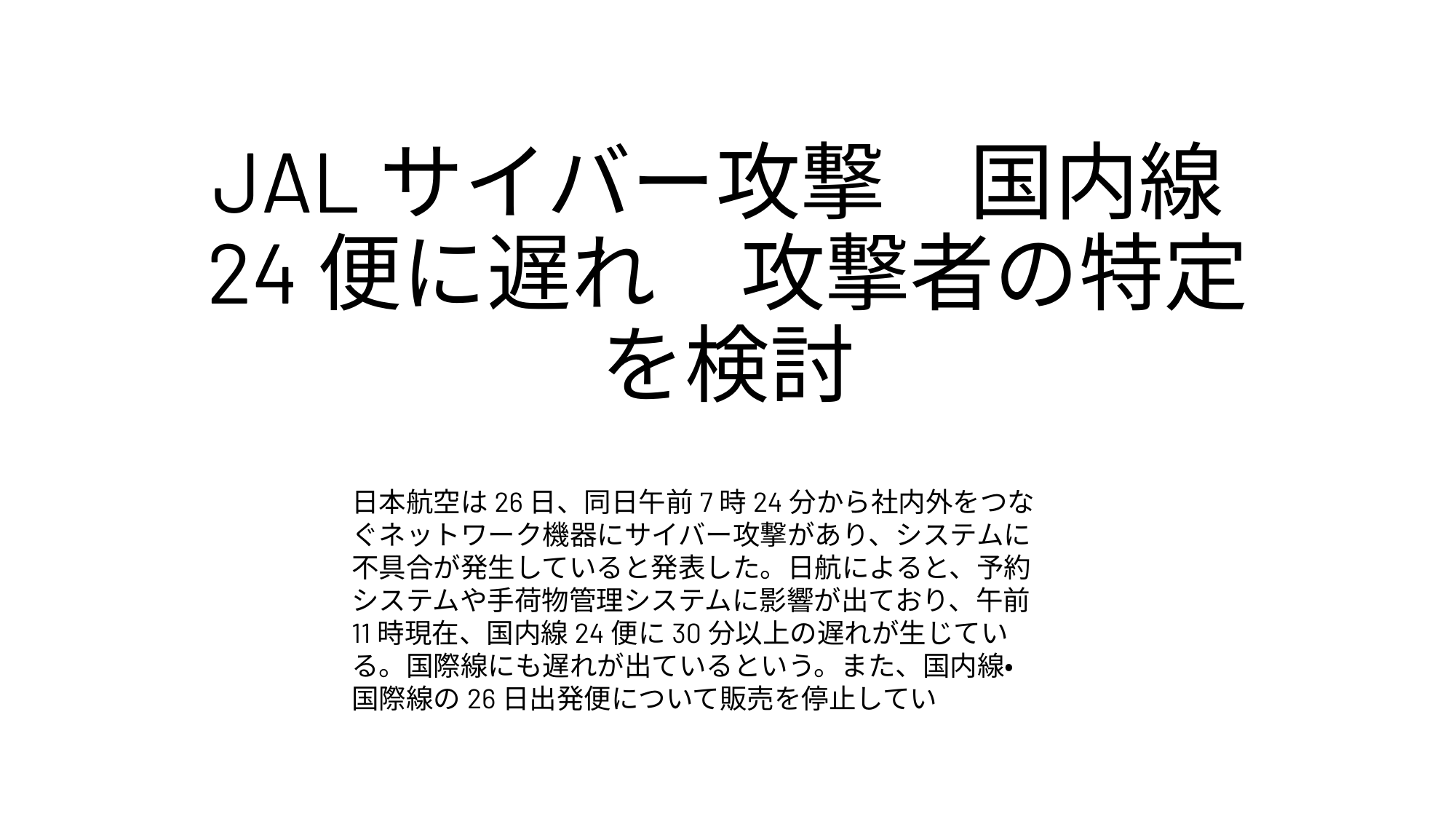

# JALサイバー攻撃　国内線24便に遅れ　攻撃者の特定を検討
日本航空は26日、同日午前7時24分から社内外をつなぐネットワーク機器にサイバー攻撃があり、システムに不具合が発生していると発表した。日航によると、予約システムや手荷物管理システムに影響が出ており、午前11時現在、国内線24便に30分以上の遅れが生じている。国際線にも遅れが出ているという。また、国内線・国際線の26日出発便について販売を停止してい